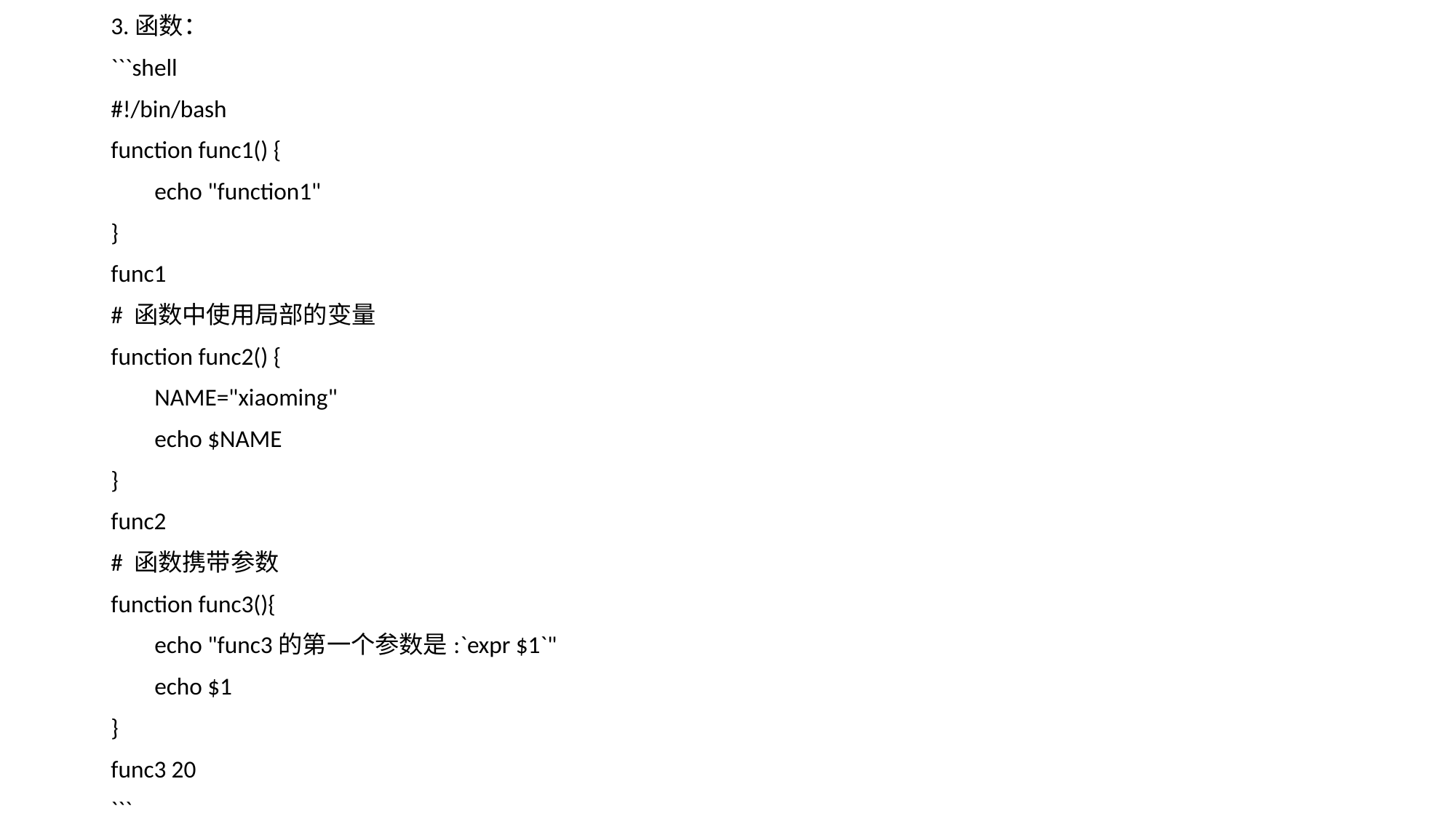

3.函数：
```shell
#!/bin/bash
function func1() {
        echo "function1"
}
func1
# 函数中使用局部的变量
function func2() {
        NAME="xiaoming"
        echo $NAME
}
func2
# 函数携带参数
function func3(){
        echo "func3的第一个参数是:`expr $1`"
        echo $1
}
func3 20
```